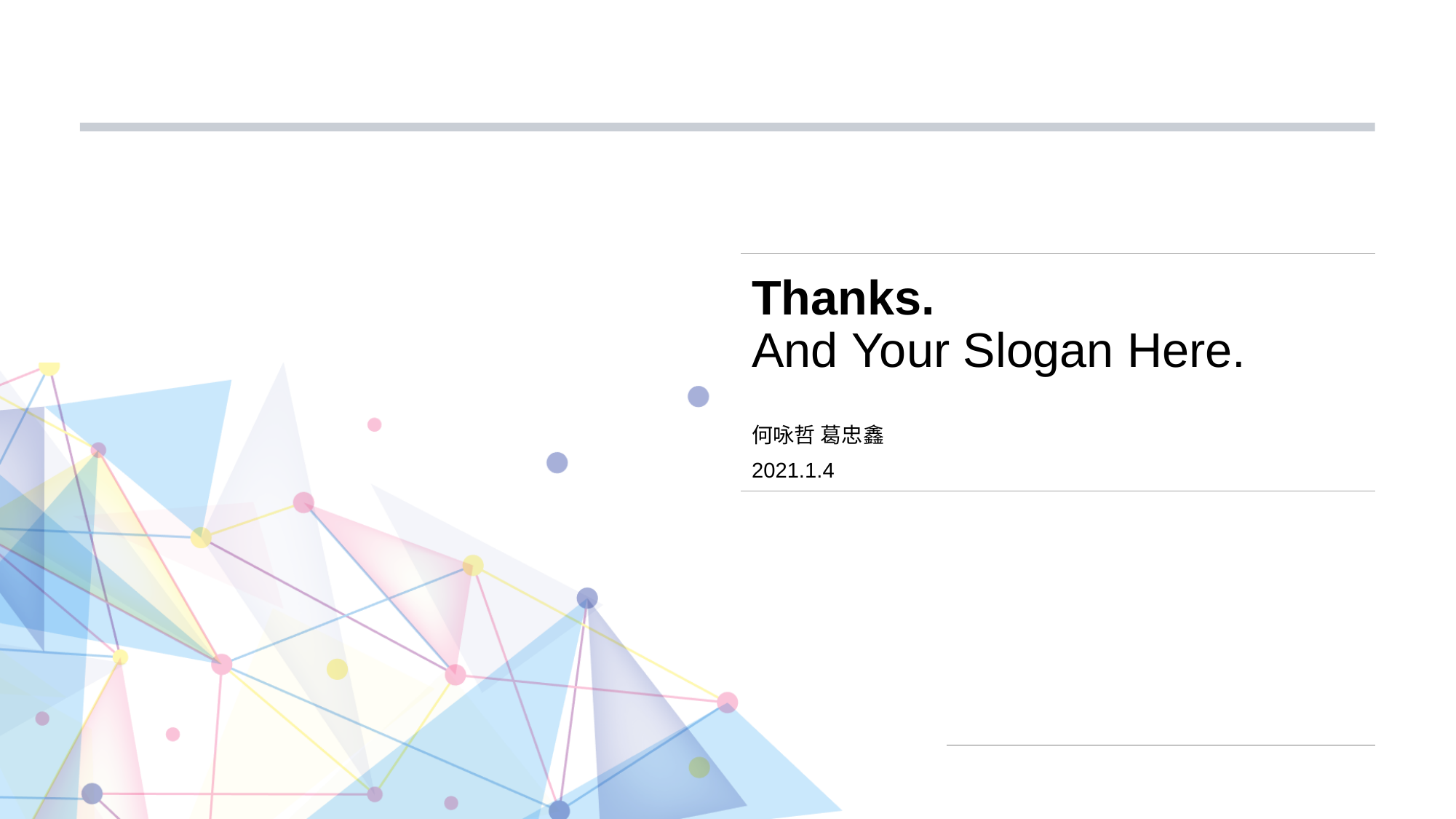

# Thanks. And  Your Slogan Here.
何咏哲 葛忠鑫
2021.1.4